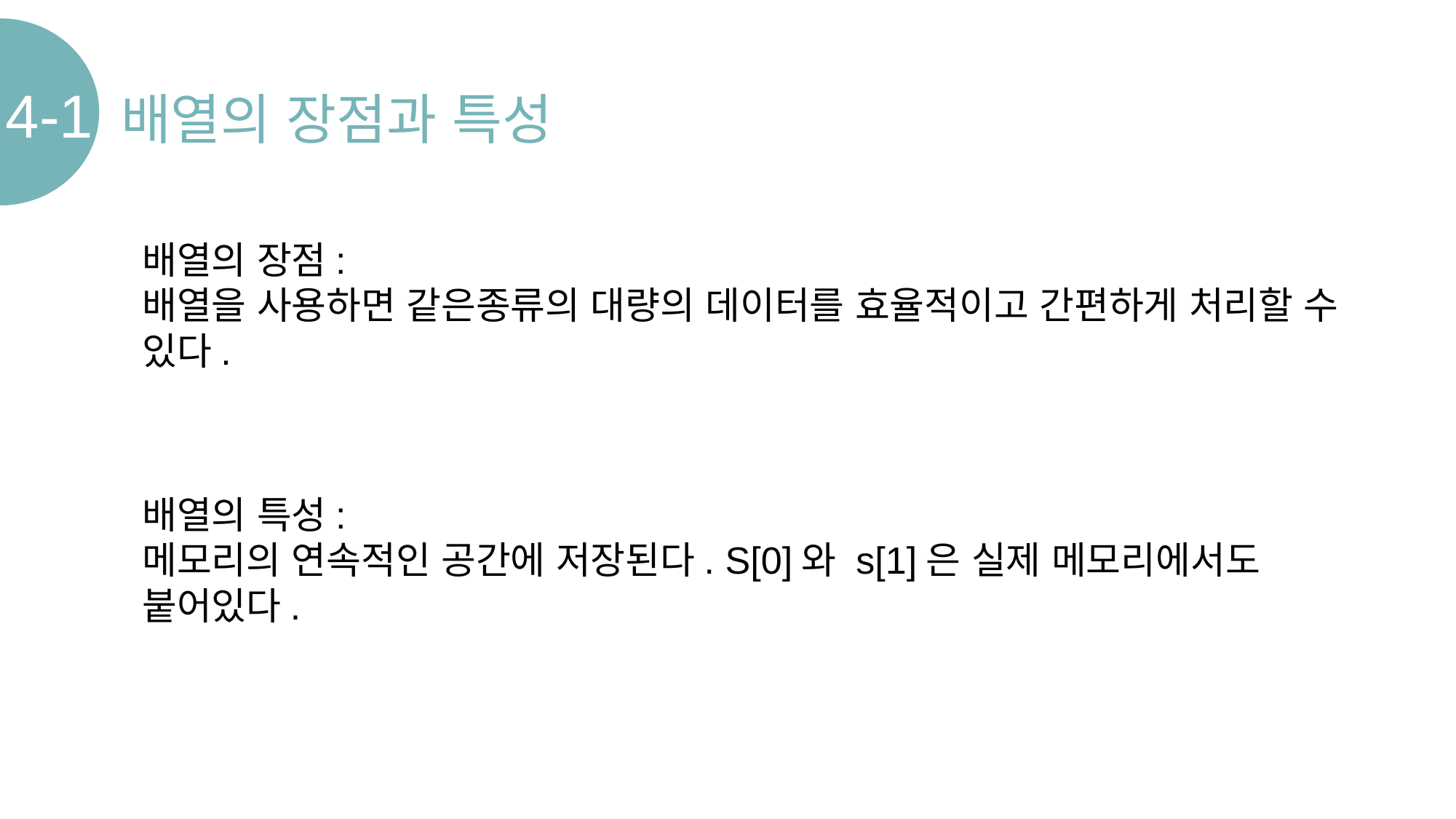

4-1
배열의 장점과 특성
배열의 장점:
배열을 사용하면 같은종류의 대량의 데이터를 효율적이고 간편하게 처리할 수 있다.
배열의 특성:
메모리의 연속적인 공간에 저장된다. S[0]와 s[1]은 실제 메모리에서도 붙어있다.